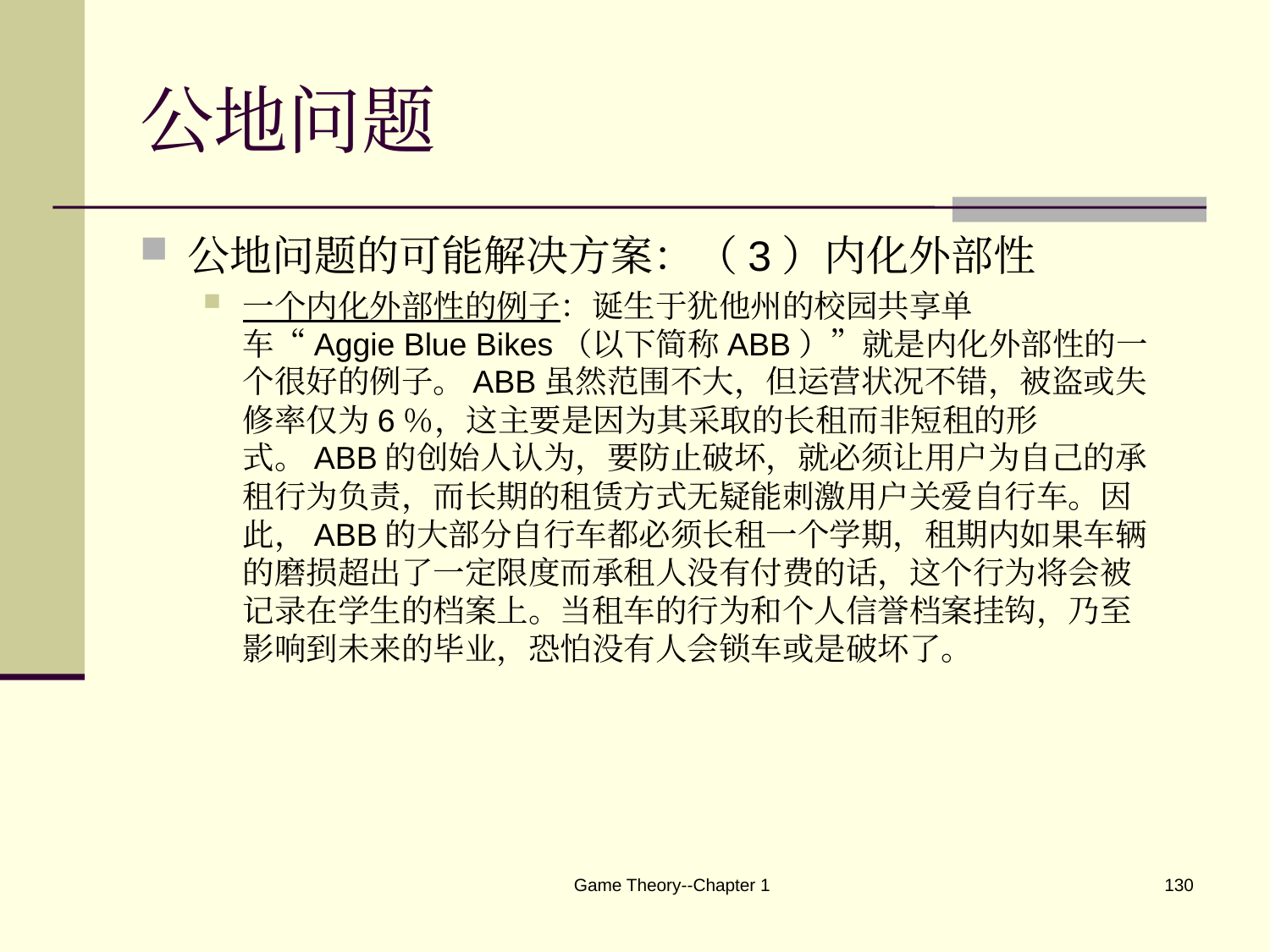

# 公地问题
公地问题的可能解决方案：（3）内化外部性
一个内化外部性的例子：诞生于犹他州的校园共享单车“Aggie Blue Bikes（以下简称ABB）”就是内化外部性的一个很好的例子。ABB虽然范围不大，但运营状况不错，被盗或失修率仅为6％，这主要是因为其采取的长租而非短租的形式。ABB的创始人认为，要防止破坏，就必须让用户为自己的承租行为负责，而长期的租赁方式无疑能刺激用户关爱自行车。因此，ABB的大部分自行车都必须长租一个学期，租期内如果车辆的磨损超出了一定限度而承租人没有付费的话，这个行为将会被记录在学生的档案上。当租车的行为和个人信誉档案挂钩，乃至影响到未来的毕业，恐怕没有人会锁车或是破坏了。
Game Theory--Chapter 1
130